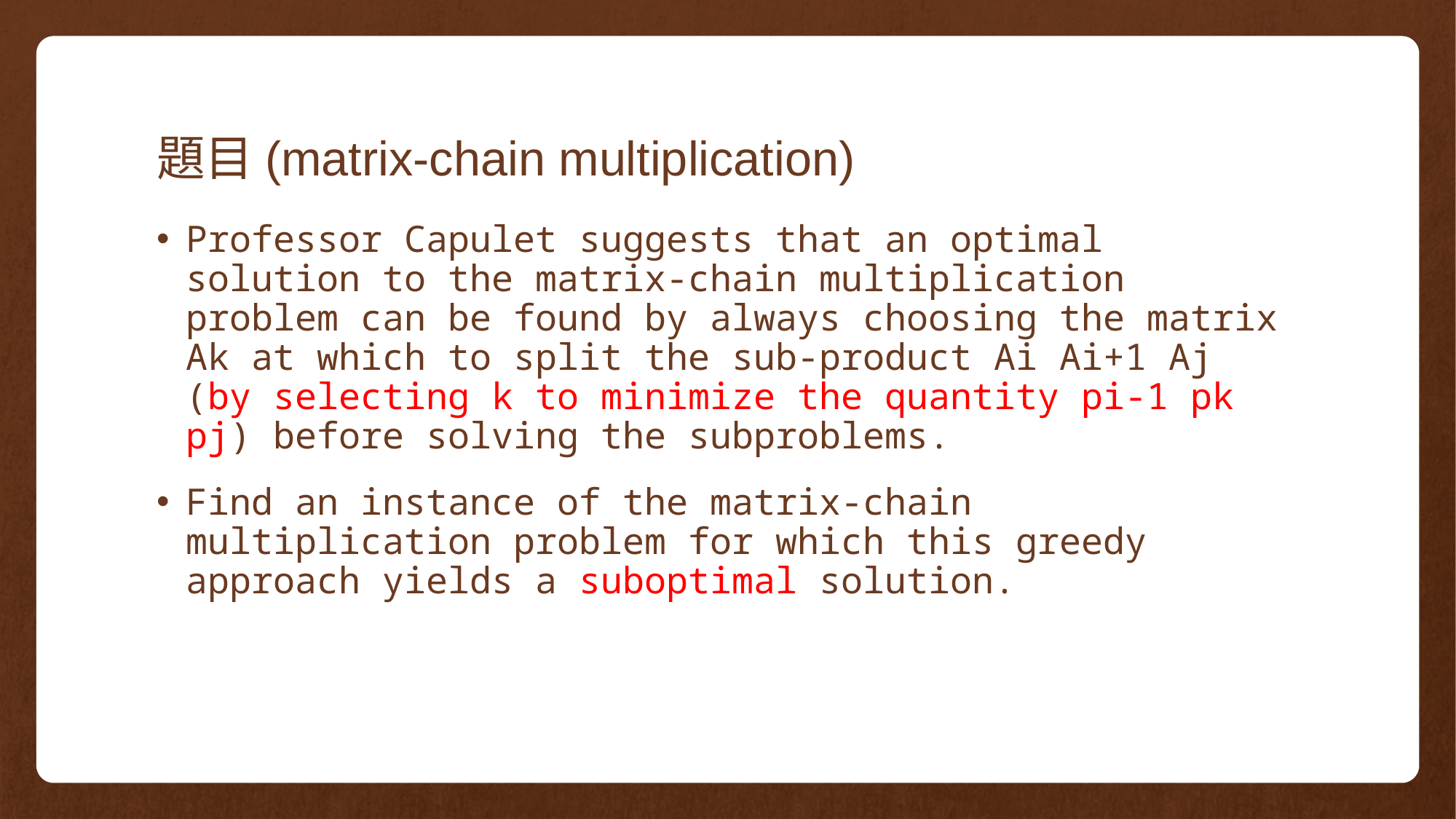

# 題目(matrix-chain multiplication)
Professor Capulet suggests that an optimal solution to the matrix-chain multiplication problem can be found by always choosing the matrix Ak at which to split the sub-product Ai Ai+1 Aj (by selecting k to minimize the quantity pi-1 pk pj) before solving the subproblems.
Find an instance of the matrix-chain multiplication problem for which this greedy approach yields a suboptimal solution.